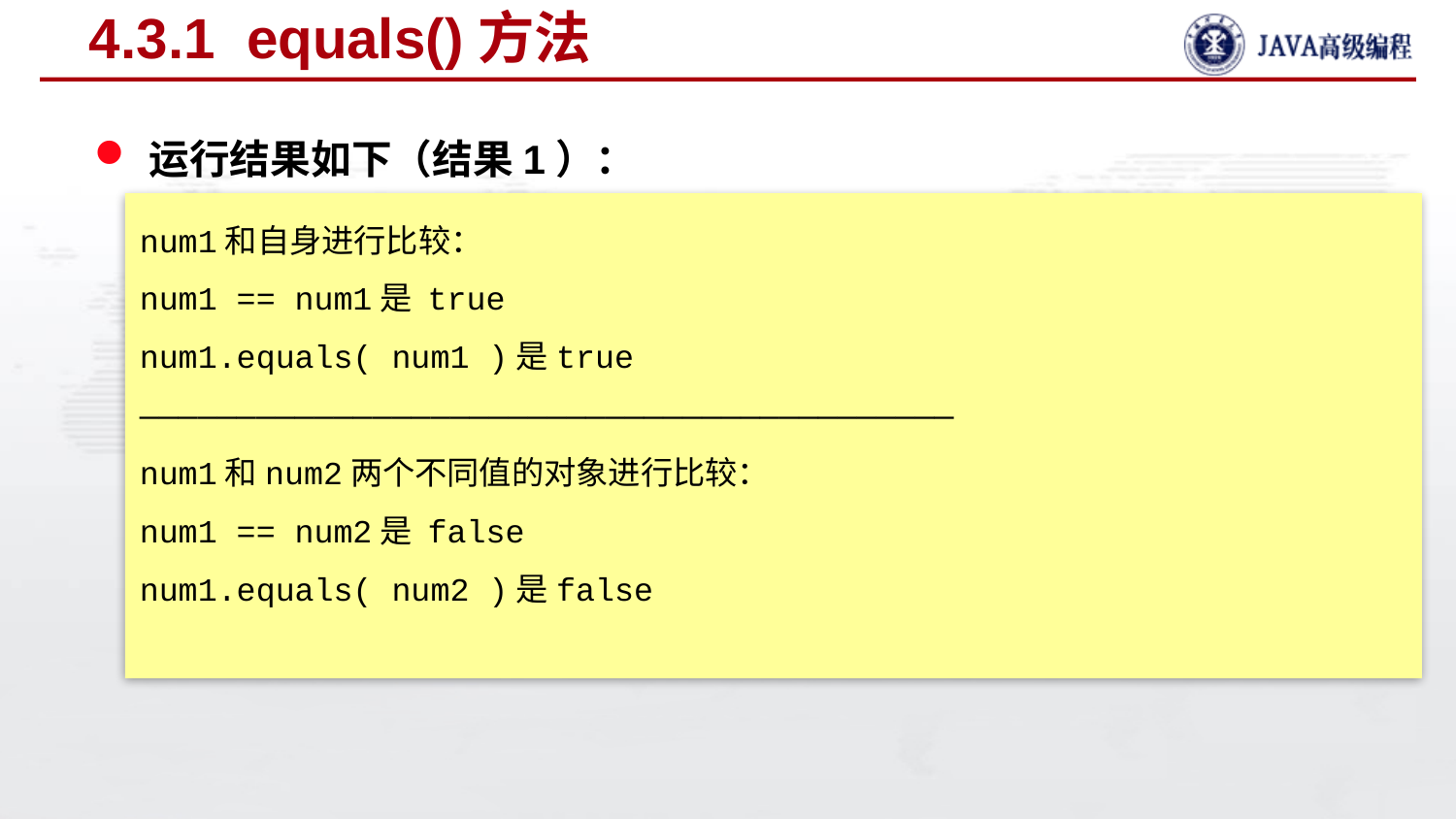

# 4.3.1  equals()方法
运行结果如下（结果1）：
num1和自身进行比较：
num1 == num1是 true
num1.equals( num1 )是true
——————————————————————————————————————————
num1和num2两个不同值的对象进行比较：
num1 == num2是 false
num1.equals( num2 )是false